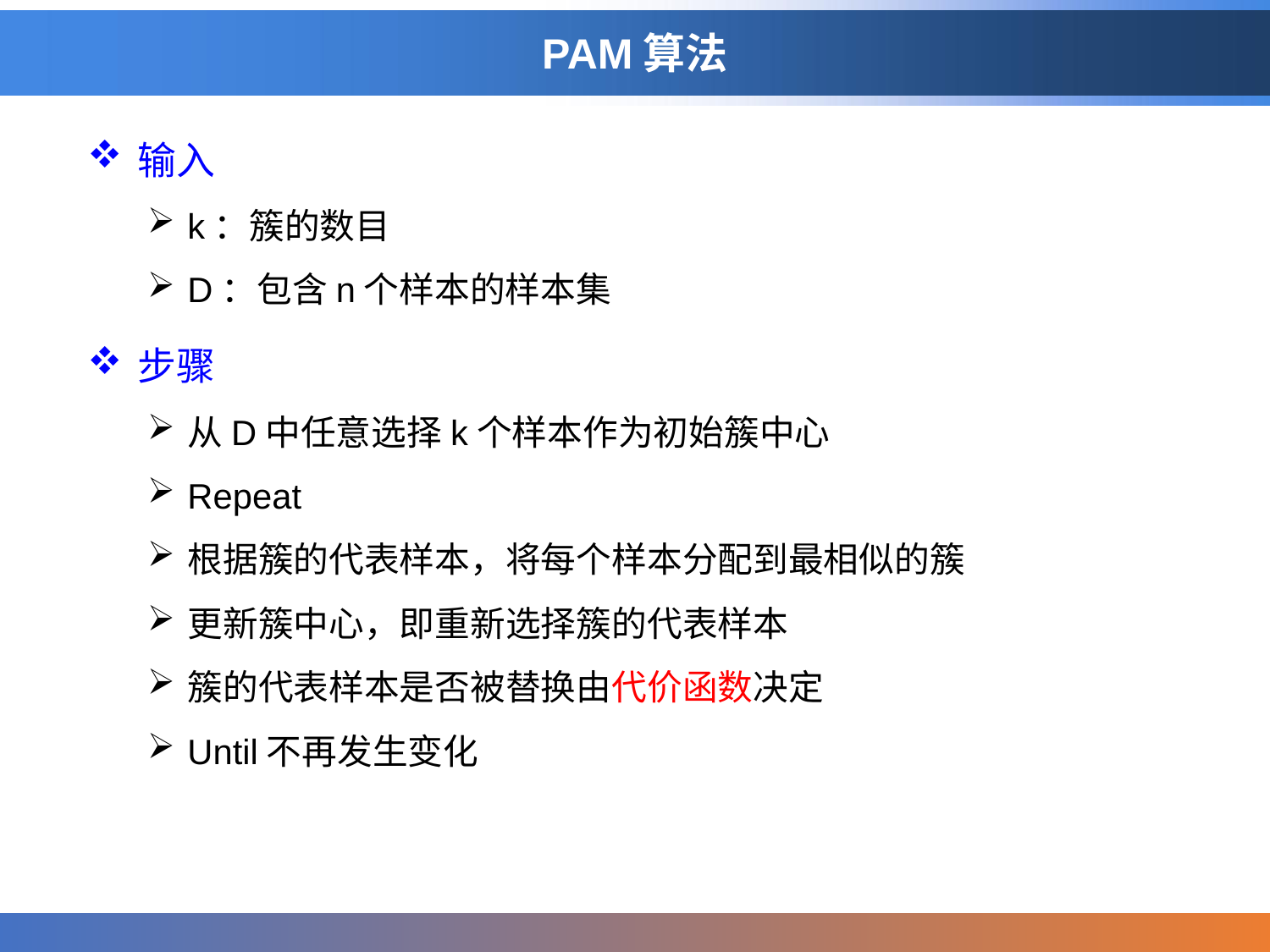

# PAM算法
输入
k：簇的数目
D：包含n个样本的样本集
步骤
从D中任意选择k个样本作为初始簇中心
Repeat
根据簇的代表样本，将每个样本分配到最相似的簇
更新簇中心，即重新选择簇的代表样本
簇的代表样本是否被替换由代价函数决定
Until不再发生变化